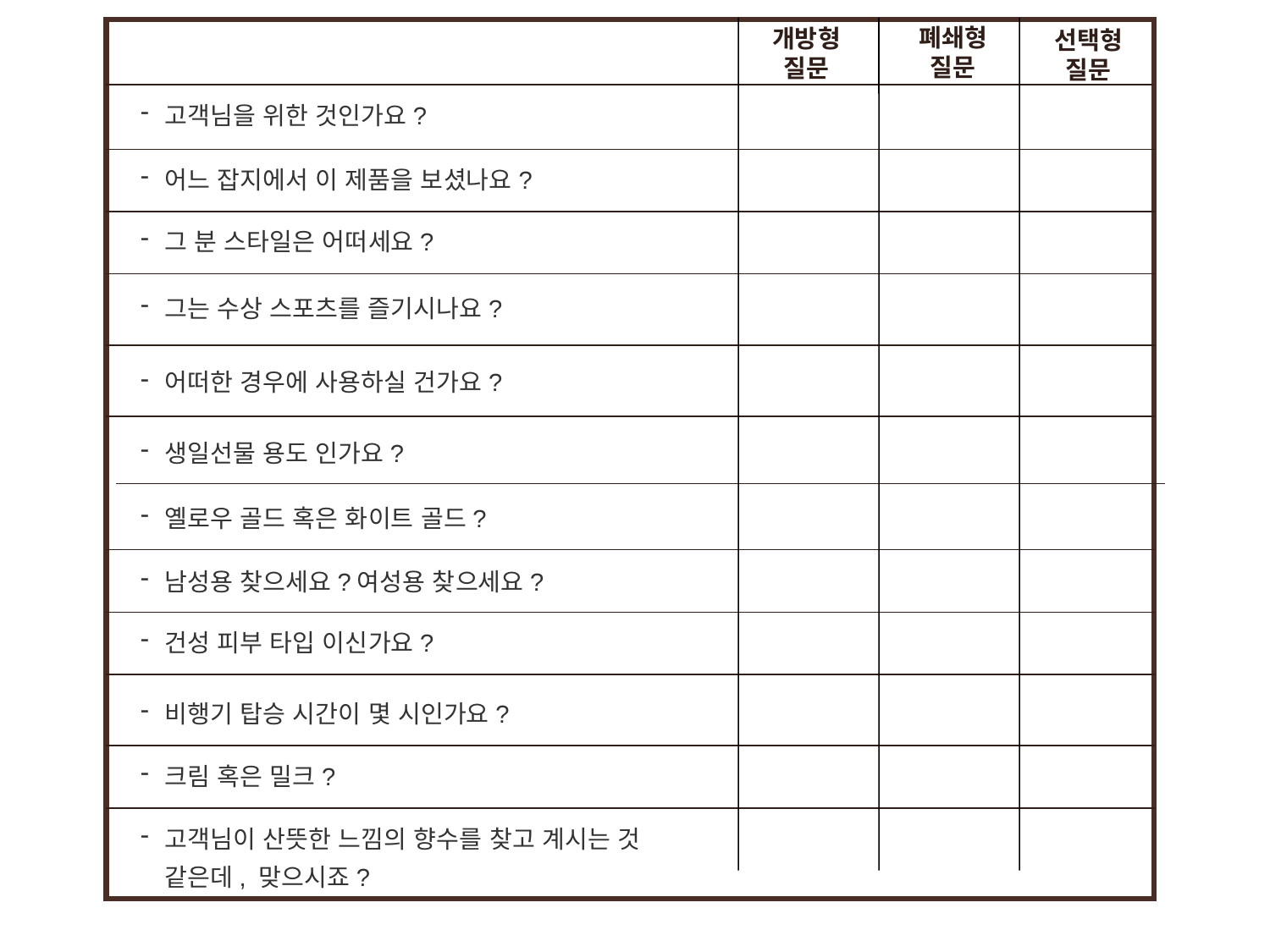

폐쇄형
질문
개방형
질문

선택형
질문

고객님을 위한 것인가요?
어느 잡지에서 이 제품을 보셨나요?
그 분 스타일은 어떠세요?
그는 수상 스포츠를 즐기시나요?
어떠한 경우에 사용하실 건가요?
생일선물 용도 인가요?
옐로우 골드 혹은 화이트 골드?
남성용 찾으세요?여성용 찾으세요?
건성 피부 타입 이신가요?
비행기 탑승 시간이 몇 시인가요?
크림 혹은 밀크?
고객님이 산뜻한 느낌의 향수를 찾고 계시는 것  같은데, 맞으시죠?